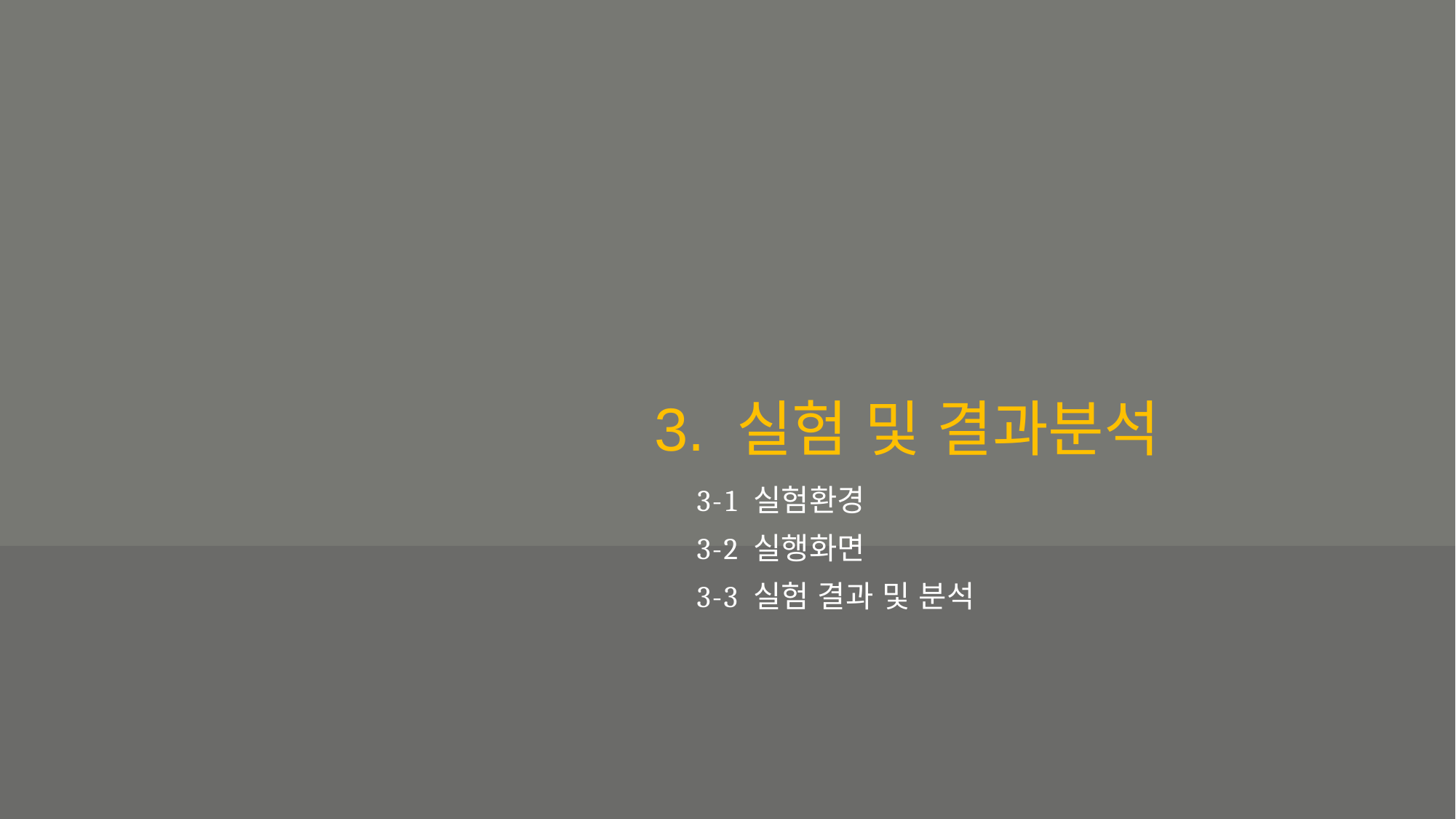

# 3. 실험 및 결과분석
3-1 실험환경
3-2 실행화면
3-3 실험 결과 및 분석